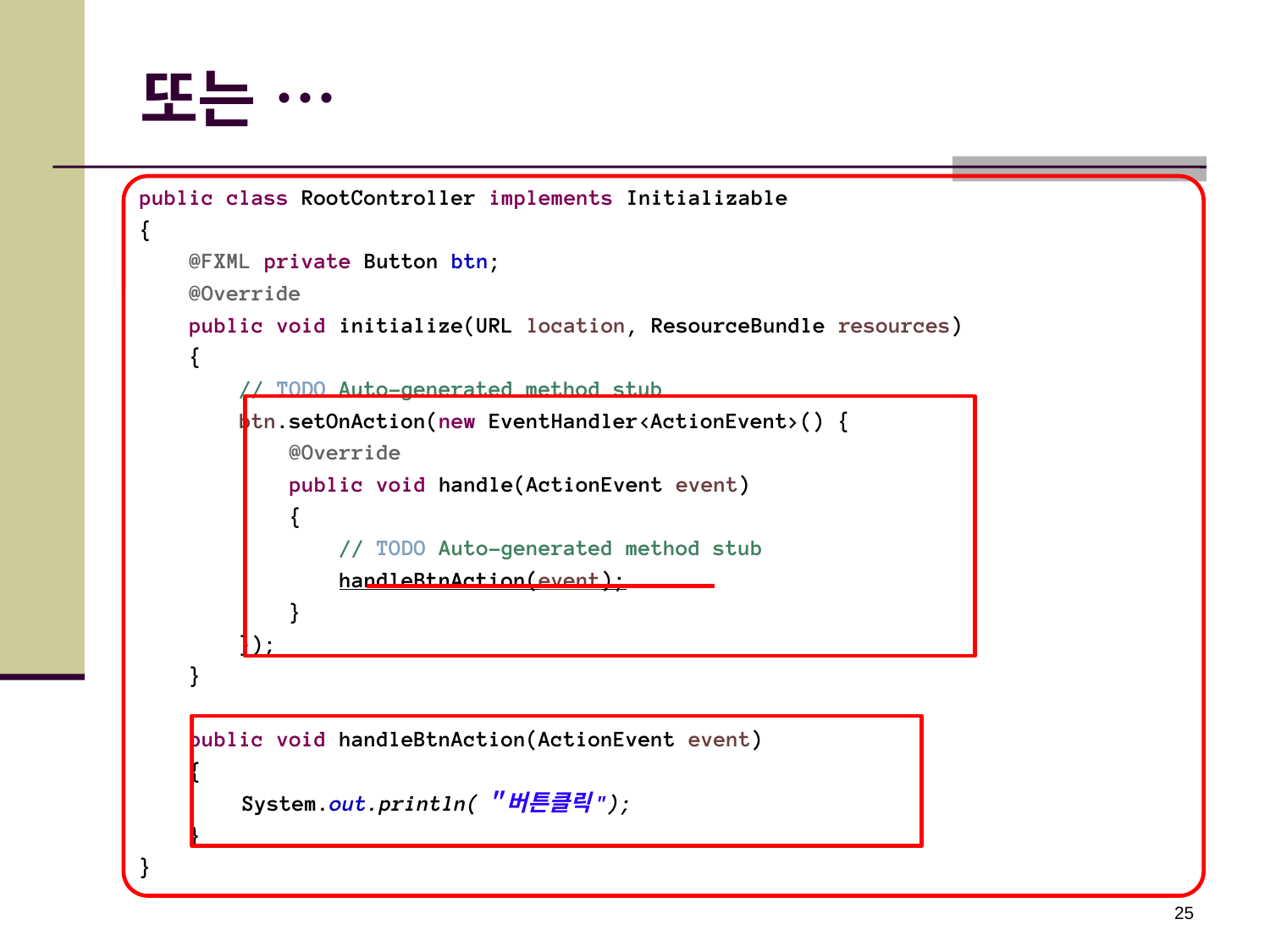

# 또는 …
public class RootController implements Initializable
{
    @FXML private Button btn;
    @Override
    public void initialize(URL location, ResourceBundle resources)
    {
        // TODO Auto-generated method stub
        btn.setOnAction(new EventHandler<ActionEvent>() {
            @Override
            public void handle(ActionEvent event)
            {
                // TODO Auto-generated method stub
                handleBtnAction(event);
            }
        });
    }

    public void handleBtnAction(ActionEvent event)
    {
	System.out.println(＂버튼클릭");
    }
}

25